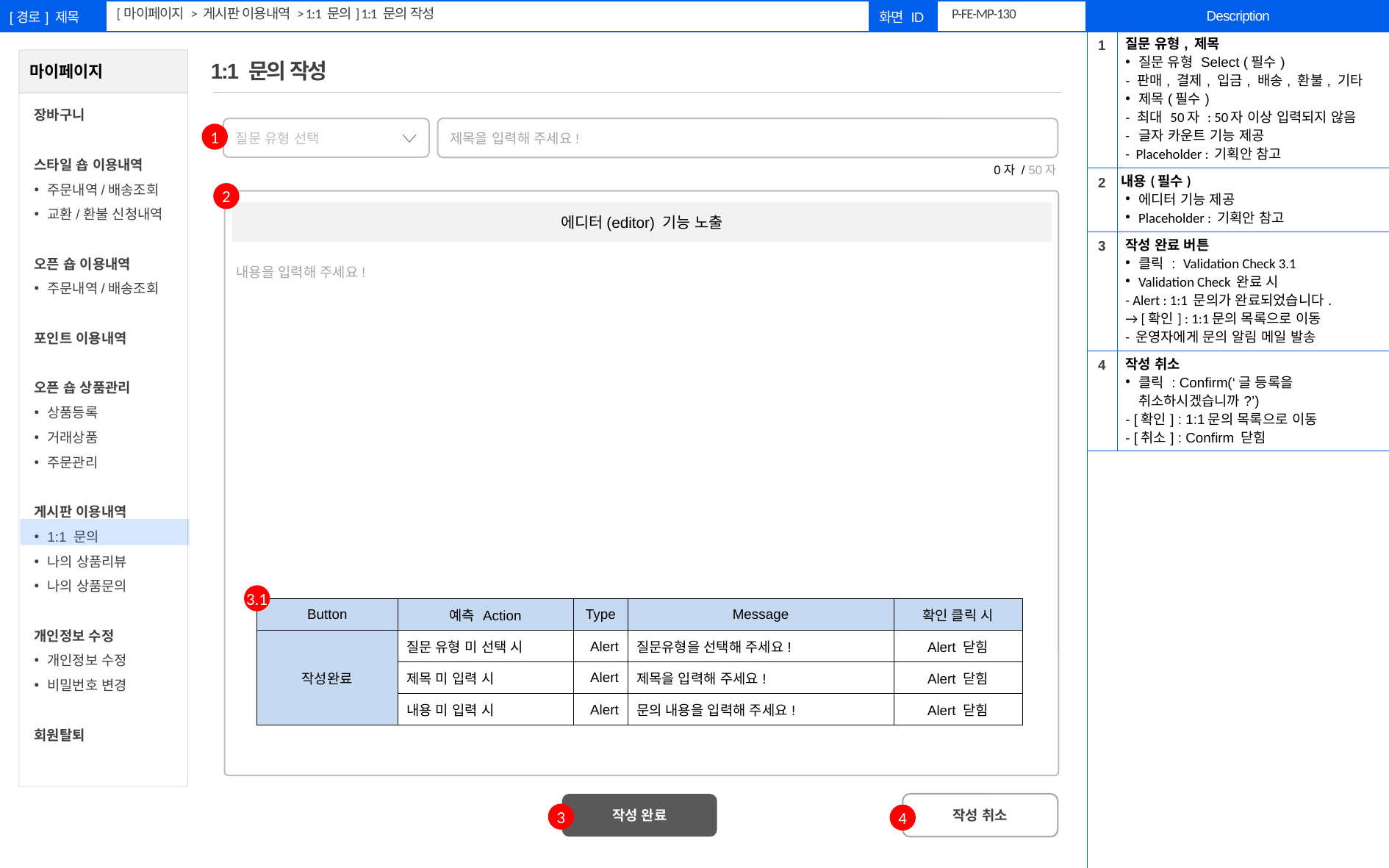

[마이페이지 > 게시판 이용내역 > 1:1 문의] 1:1 문의 작성
# P-FE-MP-130
| 1 | 질문 유형, 제목 질문 유형 Select (필수) - 판매, 결제, 입금, 배송, 환불, 기타 제목(필수) - 최대 50자 : 50자 이상 입력되지 않음 - 글자 카운트 기능 제공 - Placeholder : 기획안 참고 |
| --- | --- |
| 2 | 내용(필수) 에디터 기능 제공 Placeholder : 기획안 참고 |
| 3 | 작성 완료 버튼 클릭 : Validation Check 3.1 Validation Check 완료 시 - Alert : 1:1 문의가 완료되었습니다. → [확인] : 1:1문의 목록으로 이동 - 운영자에게 문의 알림 메일 발송 |
| 4 | 작성 취소 클릭 : Confirm(‘글 등록을 취소하시겠습니까?’) - [확인] : 1:1문의 목록으로 이동 - [취소] : Confirm 닫힘 |
|  |  |
1:1 문의 작성
질문 유형 선택
제목을 입력해 주세요!
1

0자 / 50자
2

내용을 입력해 주세요!
에디터(editor) 기능 노출

3.1
| Button | 예측 Action | Type | Message | 확인 클릭 시 |
| --- | --- | --- | --- | --- |
| 작성완료 | 질문 유형 미 선택 시 | Alert | 질문유형을 선택해 주세요! | Alert 닫힘 |
|  | 제목 미 입력 시 | Alert | 제목을 입력해 주세요! | Alert 닫힘 |
|  | 내용 미 입력 시 | Alert | 문의 내용을 입력해 주세요! | Alert 닫힘 |
작성 완료
작성 취소
3
4